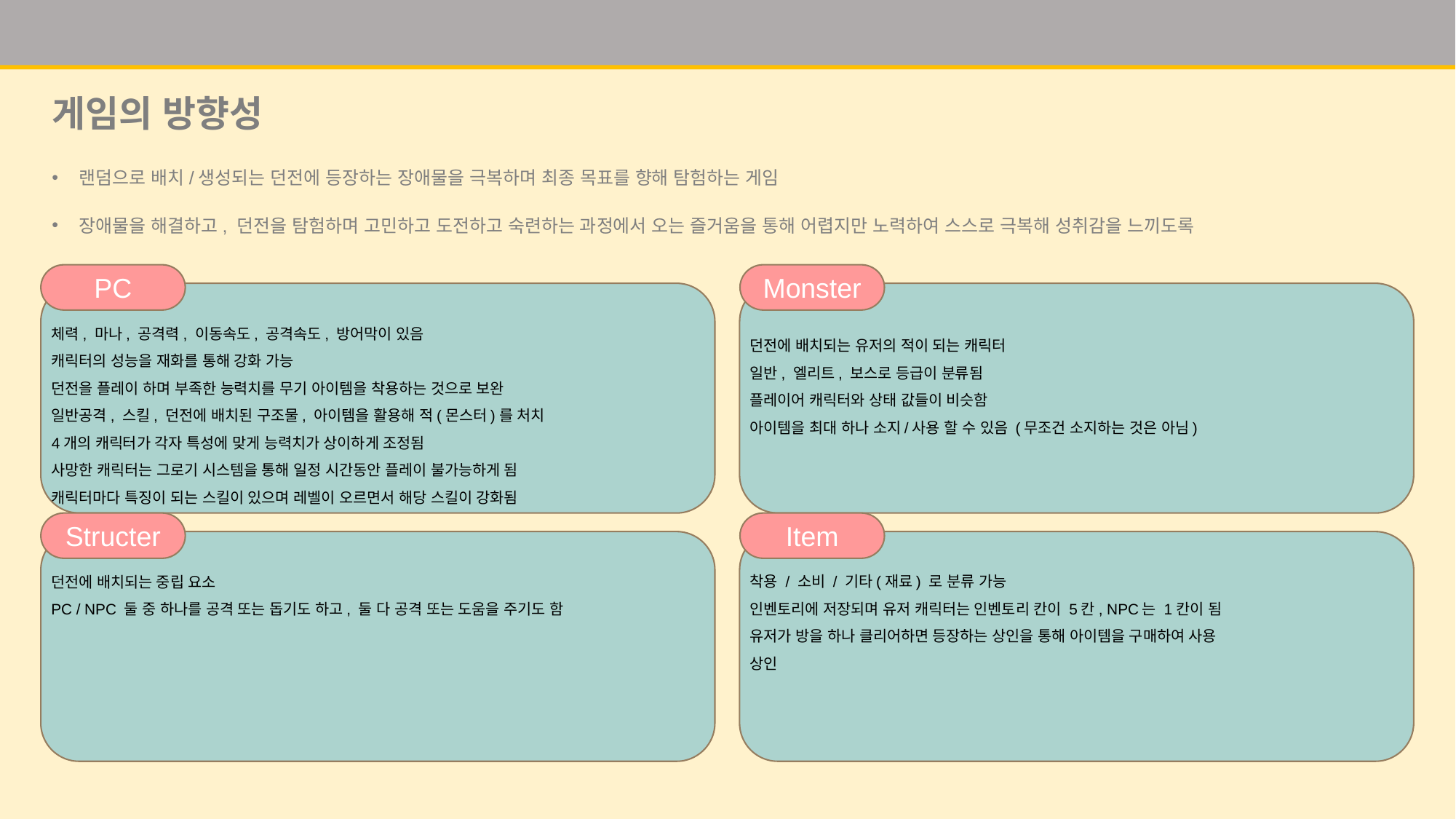

# 게임의 방향성
랜덤으로 배치/생성되는 던전에 등장하는 장애물을 극복하며 최종 목표를 향해 탐험하는 게임
장애물을 해결하고, 던전을 탐험하며 고민하고 도전하고 숙련하는 과정에서 오는 즐거움을 통해 어렵지만 노력하여 스스로 극복해 성취감을 느끼도록
PC
Monster

체력, 마나, 공격력, 이동속도, 공격속도, 방어막이 있음
캐릭터의 성능을 재화를 통해 강화 가능
던전을 플레이 하며 부족한 능력치를 무기 아이템을 착용하는 것으로 보완
일반공격, 스킬, 던전에 배치된 구조물, 아이템을 활용해 적(몬스터)를 처치
4개의 캐릭터가 각자 특성에 맞게 능력치가 상이하게 조정됨
사망한 캐릭터는 그로기 시스템을 통해 일정 시간동안 플레이 불가능하게 됨
캐릭터마다 특징이 되는 스킬이 있으며 레벨이 오르면서 해당 스킬이 강화됨
던전에 배치되는 유저의 적이 되는 캐릭터
일반, 엘리트, 보스로 등급이 분류됨
플레이어 캐릭터와 상태 값들이 비슷함
아이템을 최대 하나 소지/사용 할 수 있음 (무조건 소지하는 것은 아님)

Structer
Item

착용 / 소비 / 기타(재료) 로 분류 가능
인벤토리에 저장되며 유저 캐릭터는 인벤토리 칸이 5칸, NPC는 1칸이 됨
유저가 방을 하나 클리어하면 등장하는 상인을 통해 아이템을 구매하여 사용
상인
던전에 배치되는 중립 요소
PC / NPC 둘 중 하나를 공격 또는 돕기도 하고, 둘 다 공격 또는 도움을 주기도 함